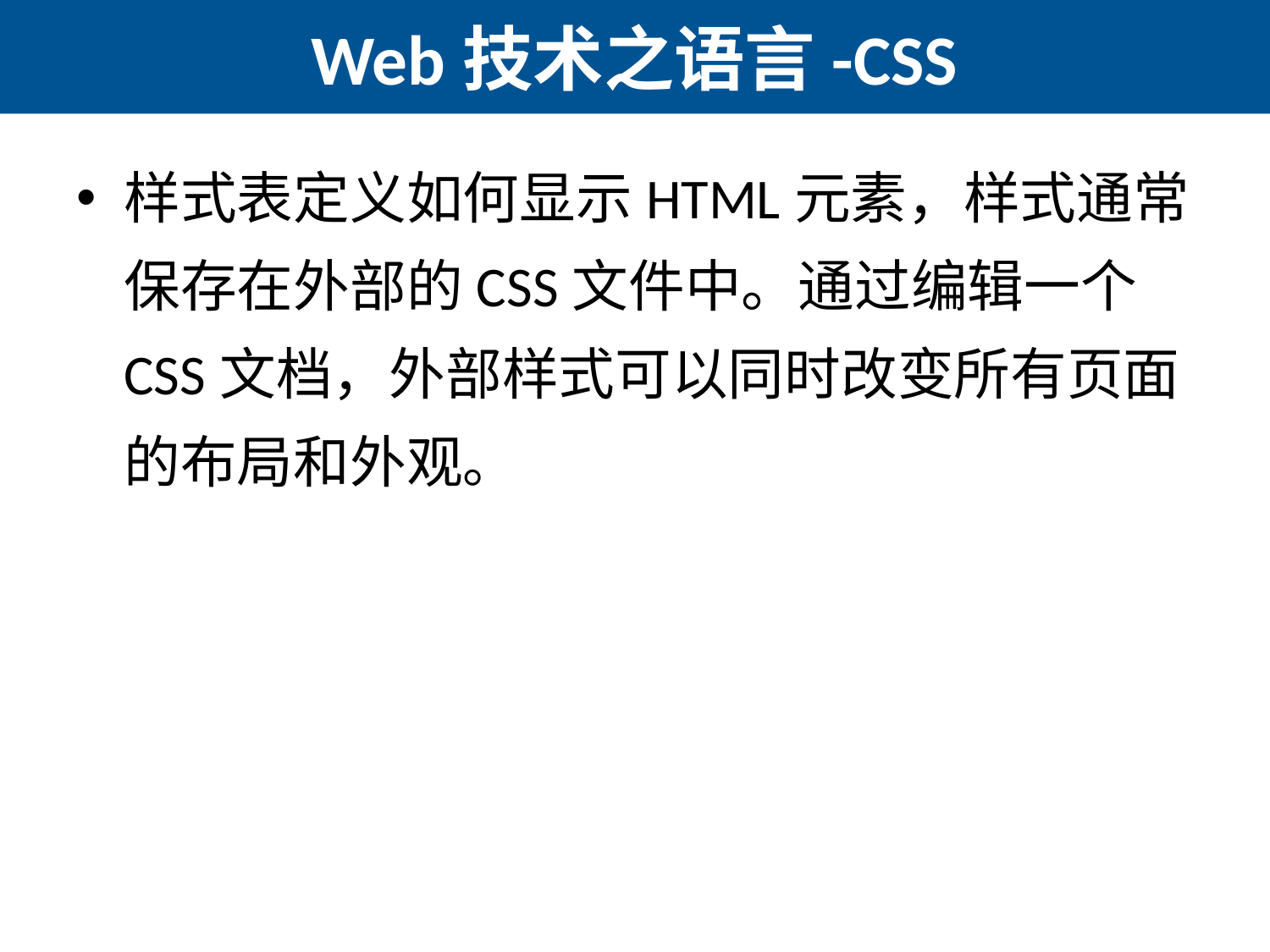

# Web技术之语言-CSS
样式表定义如何显示HTML元素，样式通常保存在外部的CSS文件中。通过编辑一个CSS文档，外部样式可以同时改变所有页面的布局和外观。